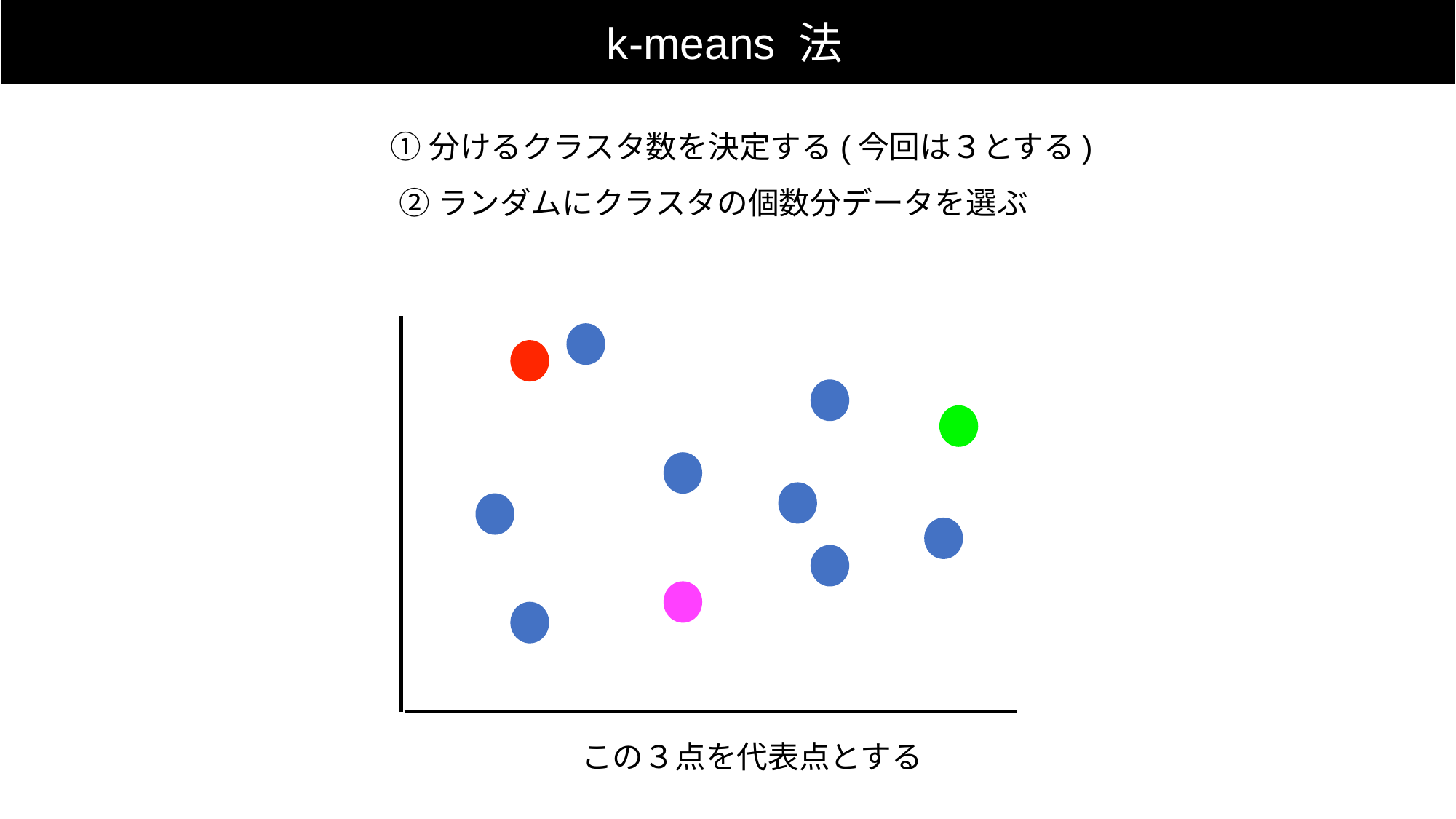

k-means 法
①分けるクラスタ数を決定する(今回は３とする)
②ランダムにクラスタの個数分データを選ぶ

この３点を代表点とする